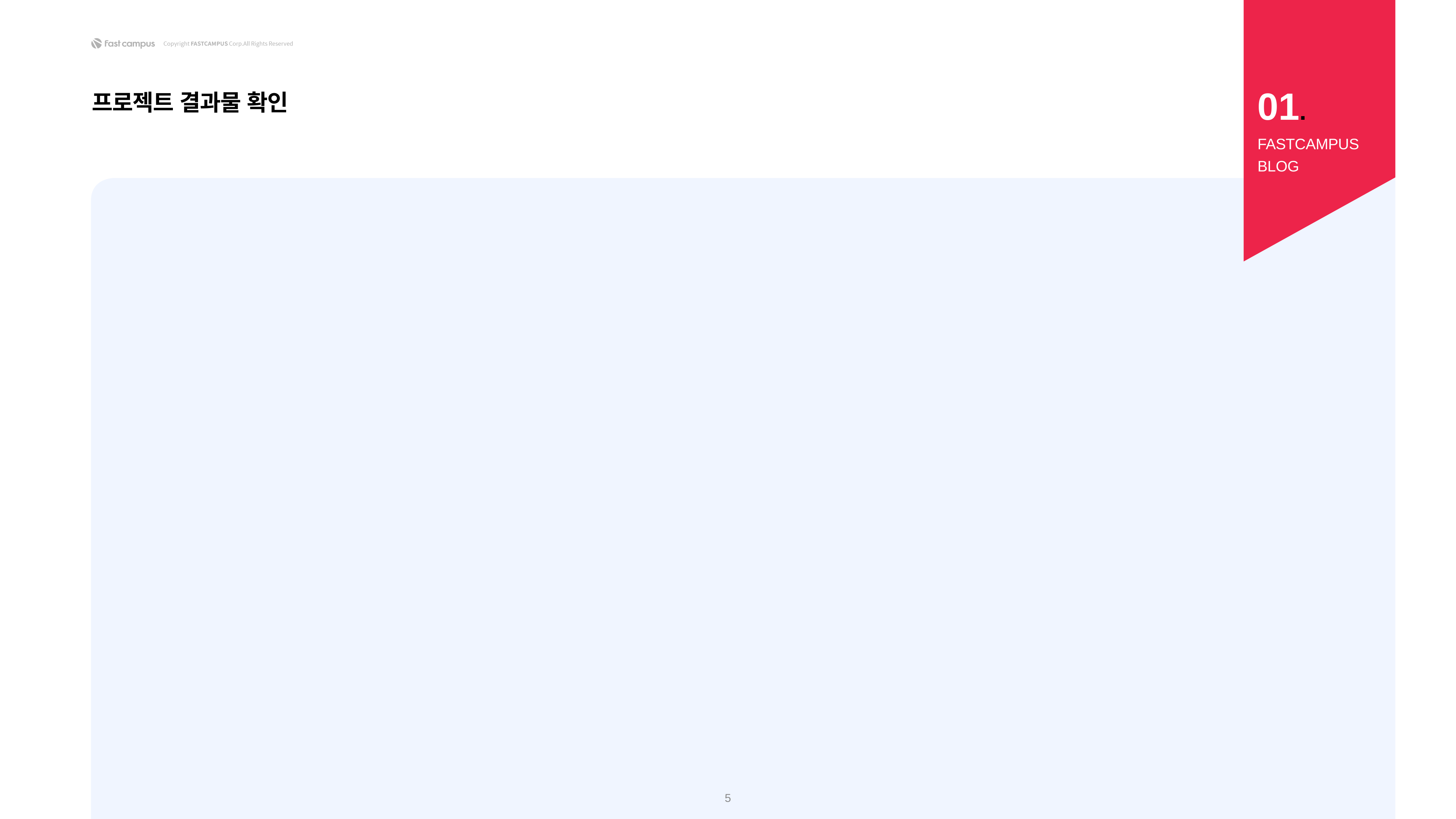

01.
프로젝트 결과물 확인
FASTCAMPUS
BLOG
5